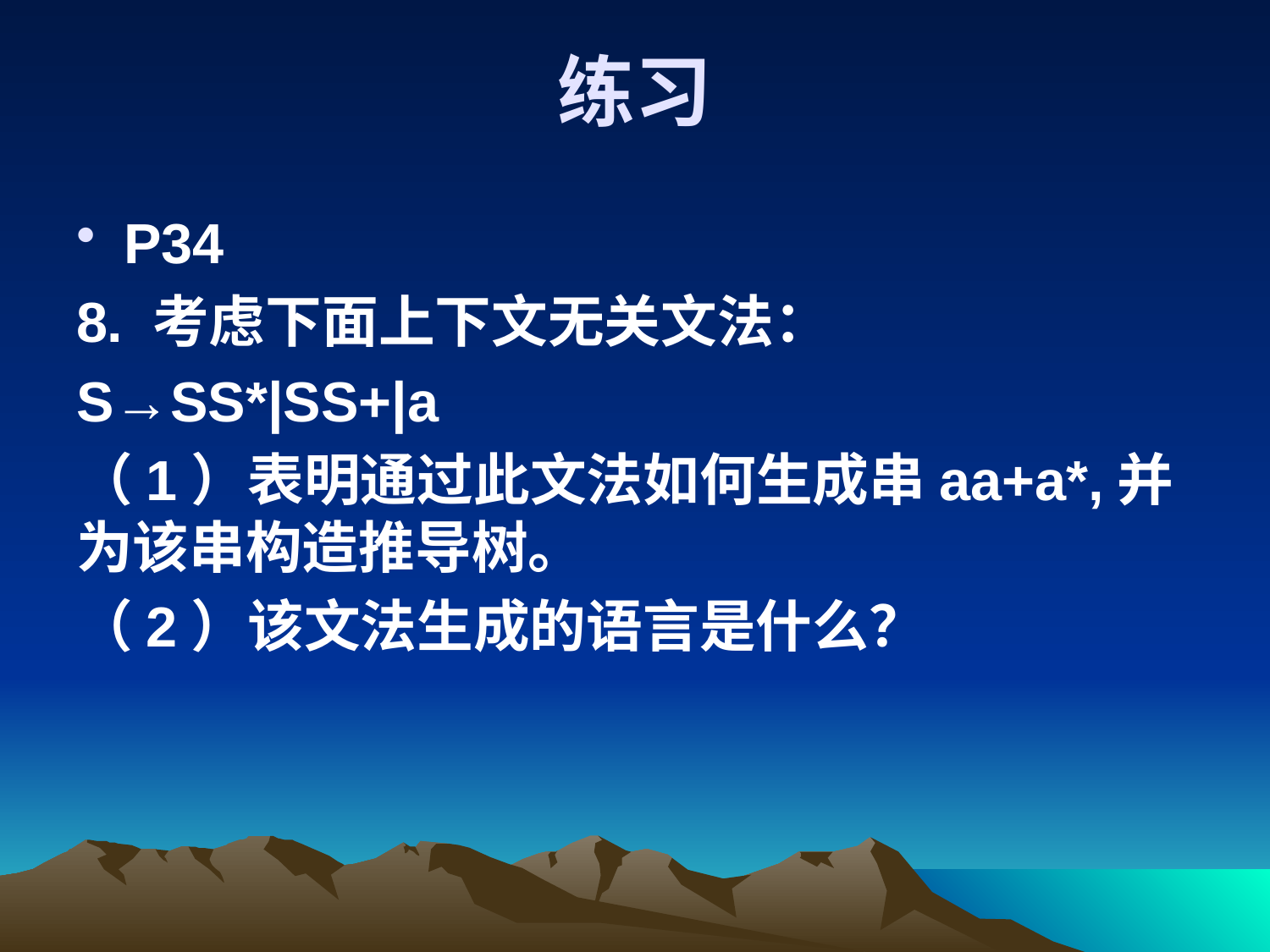

# 练习
P34
8. 考虑下面上下文无关文法：
S→SS*|SS+|a
（1）表明通过此文法如何生成串aa+a*,并为该串构造推导树。
（2）该文法生成的语言是什么？